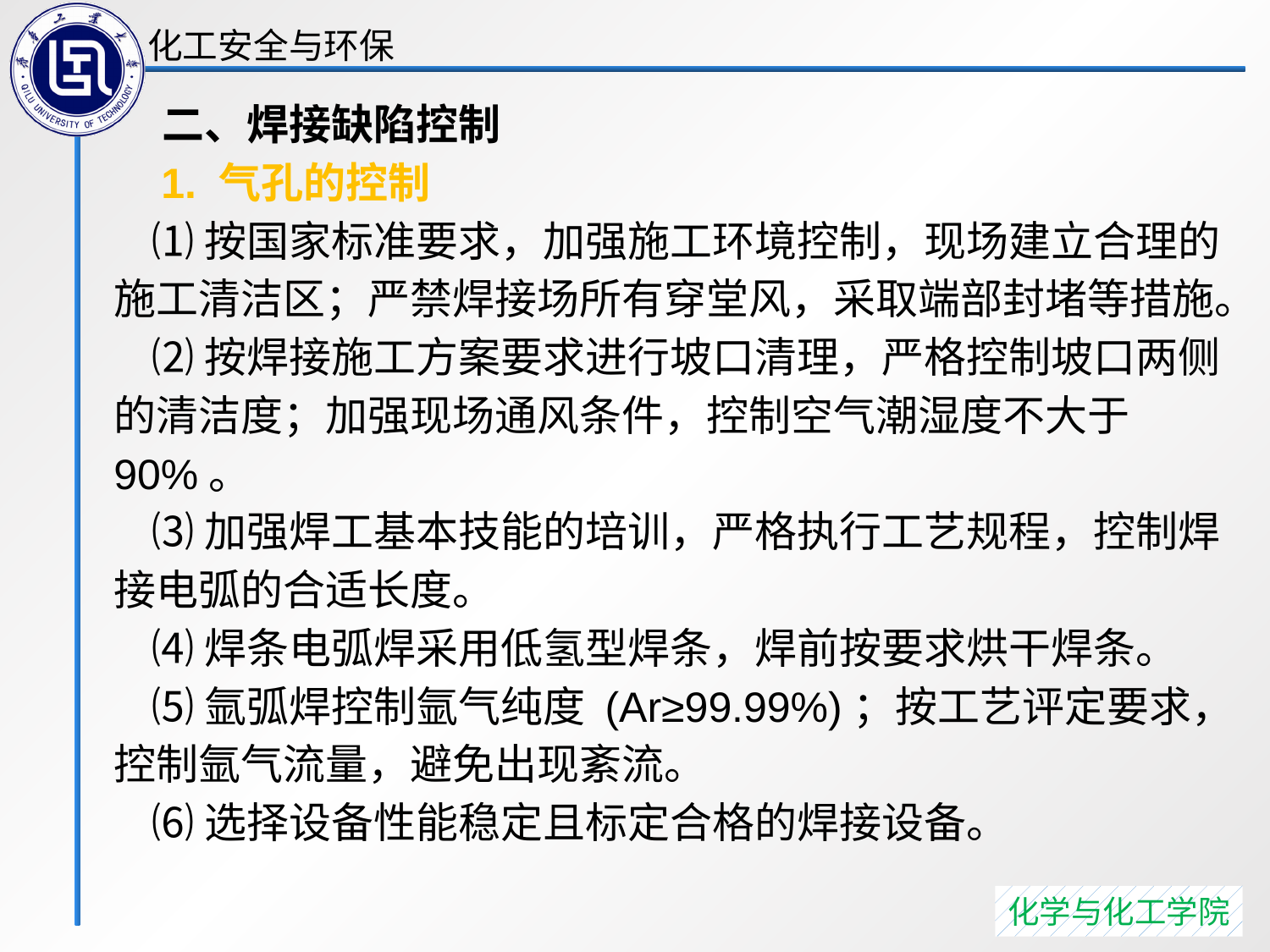

二、焊接缺陷控制
    1. 气孔的控制
    ⑴按国家标准要求，加强施工环境控制，现场建立合理的施工清洁区；严禁焊接场所有穿堂风，采取端部封堵等措施。
    ⑵按焊接施工方案要求进行坡口清理，严格控制坡口两侧的清洁度；加强现场通风条件，控制空气潮湿度不大于90%。
    ⑶加强焊工基本技能的培训，严格执行工艺规程，控制焊接电弧的合适长度。
    ⑷焊条电弧焊采用低氢型焊条，焊前按要求烘干焊条。
    ⑸氩弧焊控制氩气纯度 (Ar≥99.99%)；按工艺评定要求，控制氩气流量，避免出现紊流。
    ⑹选择设备性能稳定且标定合格的焊接设备。